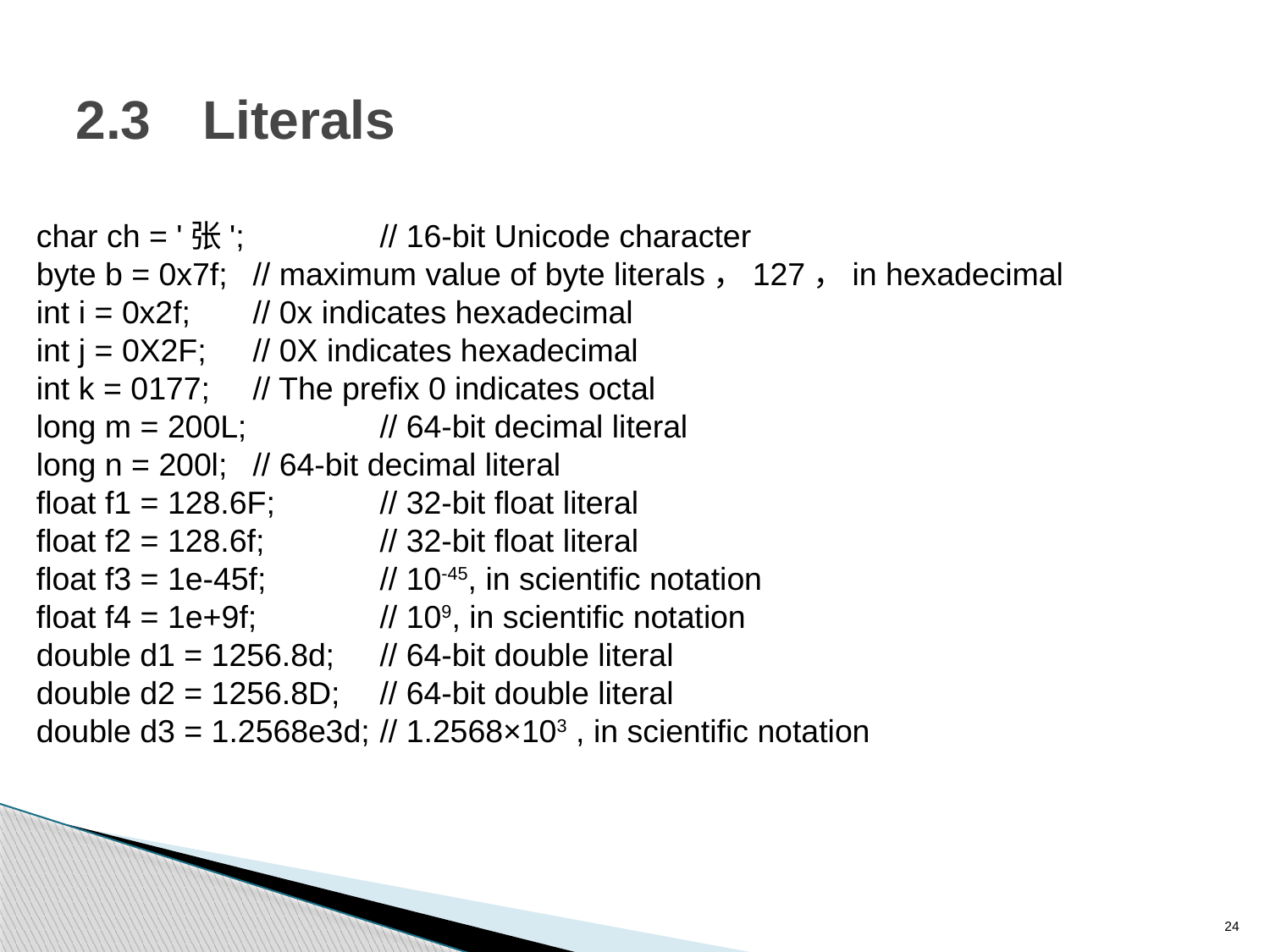

# 2.3	Literals
char ch = '张'; 	// 16-bit Unicode character
byte b = 0x7f; 	// maximum value of byte literals，127，in hexadecimal
int i = 0x2f; 	// 0x indicates hexadecimal
int j = 0X2F; 	// 0X indicates hexadecimal
int k = 0177; 	// The prefix 0 indicates octal
long m = 200L; 	// 64-bit decimal literal
long n = 200l; 	// 64-bit decimal literal
float f1 = 128.6F; 	// 32-bit float literal
float f2 = 128.6f; 	// 32-bit float literal
float f3 = 1e-45f; 	// 10-45, in scientific notation
float f4 = 1e+9f; 	// 109, in scientific notation
double d1 = 1256.8d; 	// 64-bit double literal
double d2 = 1256.8D; 	// 64-bit double literal
double d3 = 1.2568e3d; 	// 1.2568×103 , in scientific notation
24